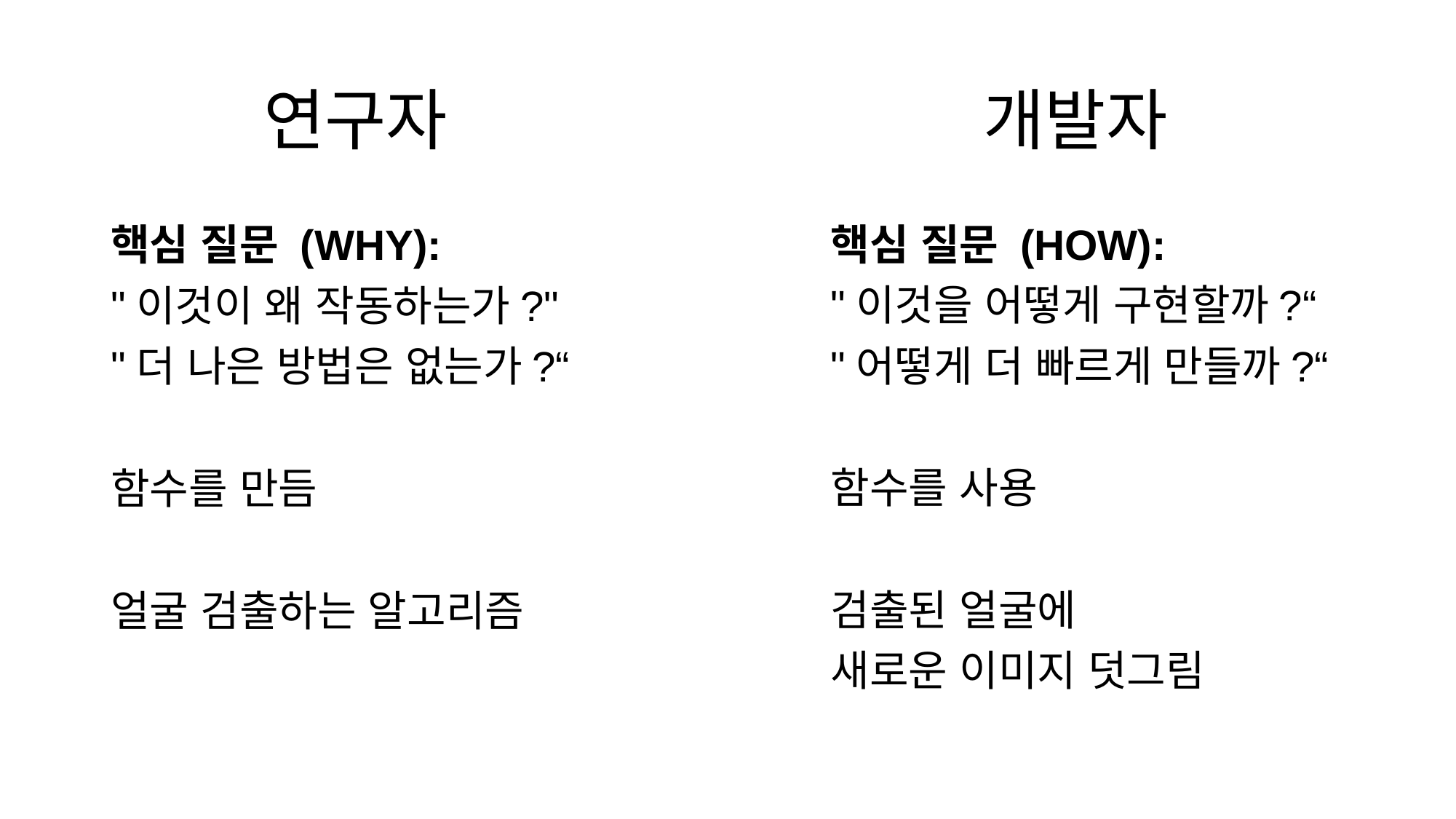

연구자
# 개발자
핵심 질문 (WHY):
"이것이 왜 작동하는가?"
"더 나은 방법은 없는가?“

함수를 만듬

얼굴 검출하는 알고리즘
핵심 질문 (HOW):
"이것을 어떻게 구현할까?“
"어떻게 더 빠르게 만들까?“

함수를 사용

검출된 얼굴에
새로운 이미지 덧그림